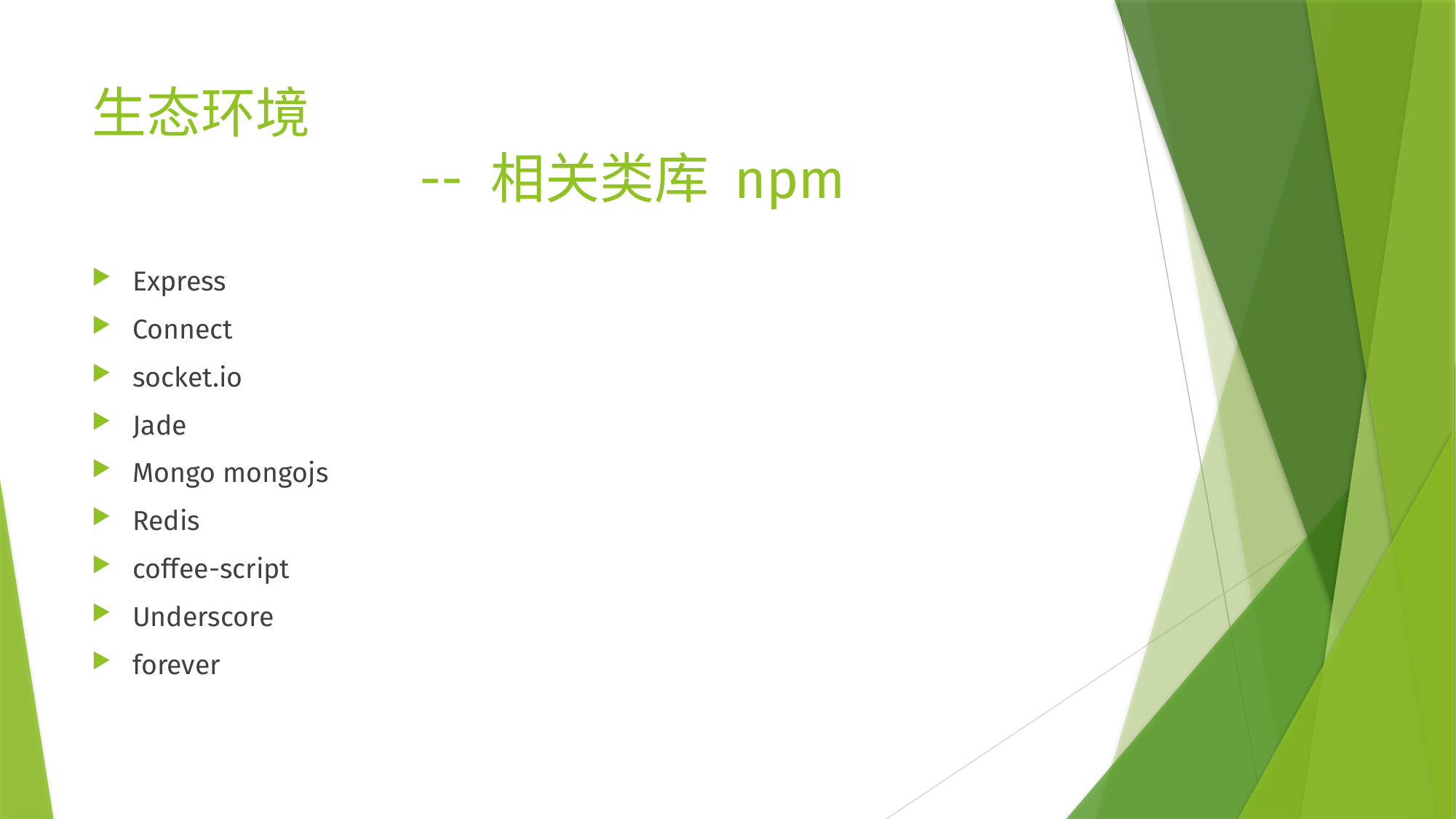

# 生态环境 -- 相关类库 npm
Express
Connect
socket.io
Jade
Mongo mongojs
Redis
coffee-script
Underscore
forever